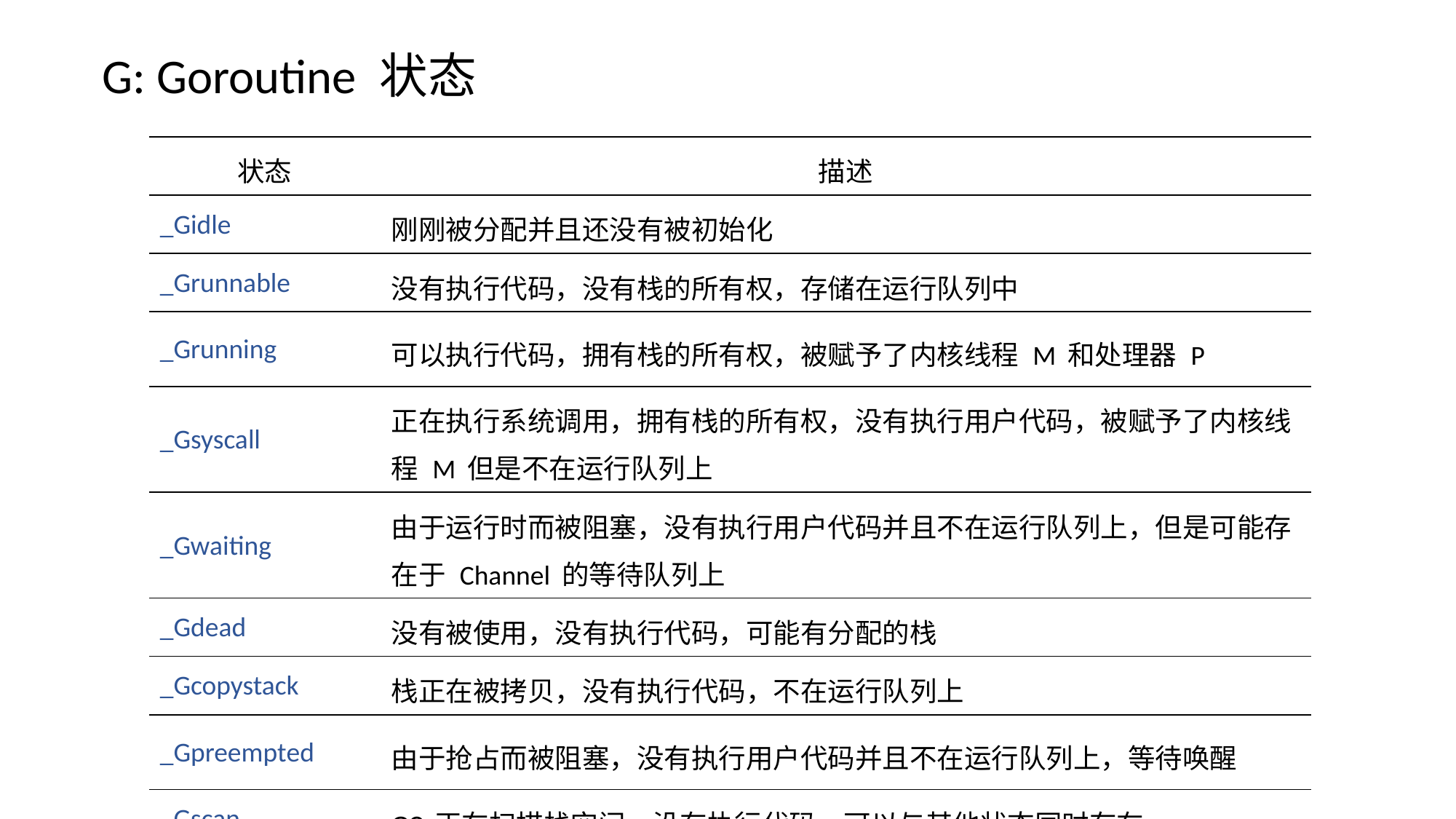

# G: Goroutine 状态
| 状态 | 描述 |
| --- | --- |
| \_Gidle | 刚刚被分配并且还没有被初始化 |
| \_Grunnable | 没有执行代码，没有栈的所有权，存储在运行队列中 |
| \_Grunning | 可以执行代码，拥有栈的所有权，被赋予了内核线程 M 和处理器 P |
| \_Gsyscall | 正在执行系统调用，拥有栈的所有权，没有执行用户代码，被赋予了内核线程 M 但是不在运行队列上 |
| \_Gwaiting | 由于运行时而被阻塞，没有执行用户代码并且不在运行队列上，但是可能存在于 Channel 的等待队列上 |
| \_Gdead | 没有被使用，没有执行代码，可能有分配的栈 |
| \_Gcopystack | 栈正在被拷贝，没有执行代码，不在运行队列上 |
| \_Gpreempted | 由于抢占而被阻塞，没有执行用户代码并且不在运行队列上，等待唤醒 |
| \_Gscan | GC 正在扫描栈空间，没有执行代码，可以与其他状态同时存在 |